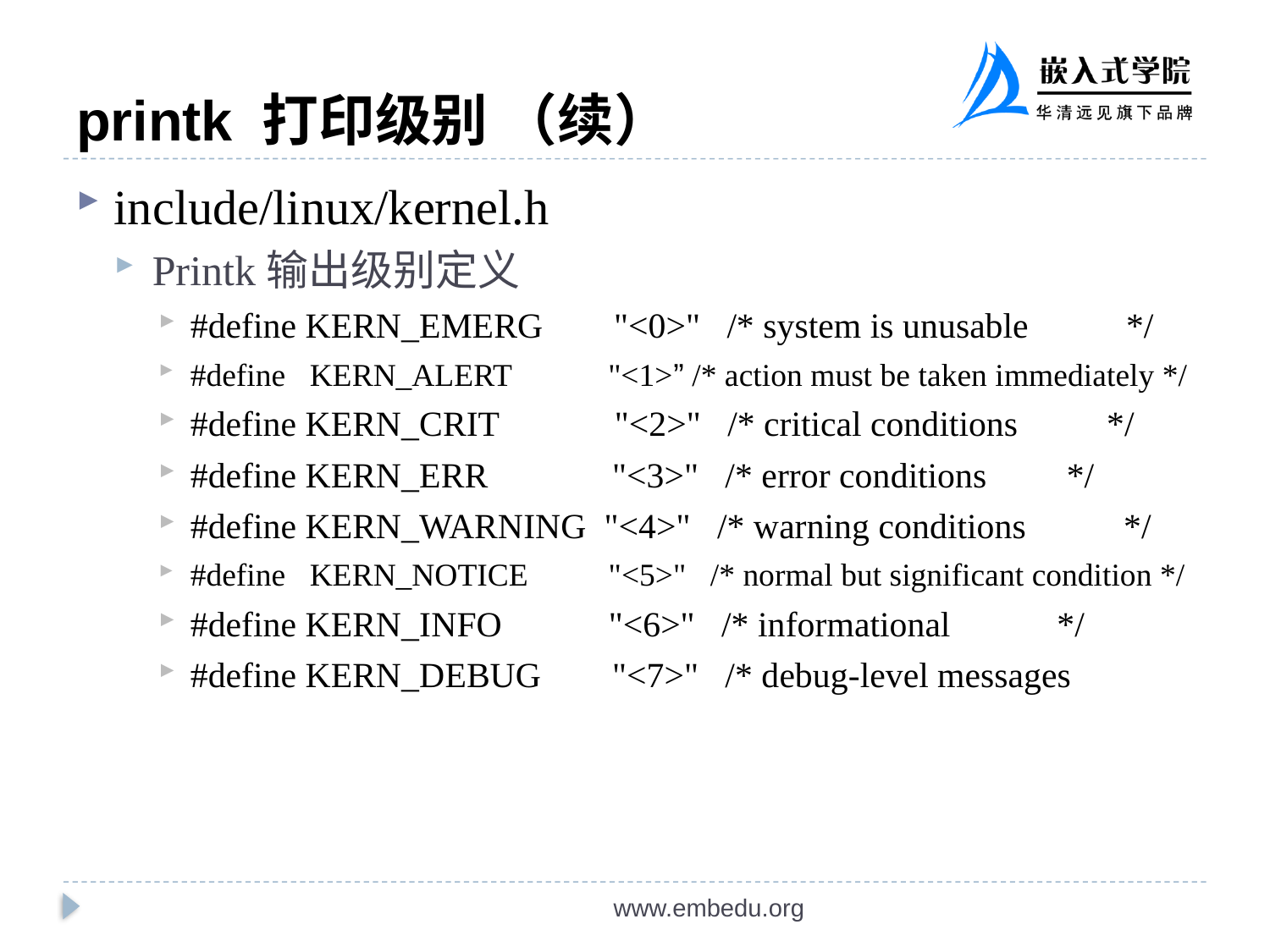

# printk 打印级别 （续）
include/linux/kernel.h
Printk输出级别定义
#define KERN_EMERG        "<0>"   /* system is unusable           */
#define   KERN_ALERT            "<1>” /* action must be taken immediately */
#define KERN_CRIT             "<2>"   /* critical conditions          */
#define KERN_ERR              "<3>"   /* error conditions         */
#define KERN_WARNING  "<4>"   /* warning conditions           */
#define   KERN_NOTICE          "<5>"   /* normal but significant condition */
#define KERN_INFO            "<6>"   /* informational            */
#define KERN_DEBUG        "<7>"   /* debug-level messages

www.embedu.org